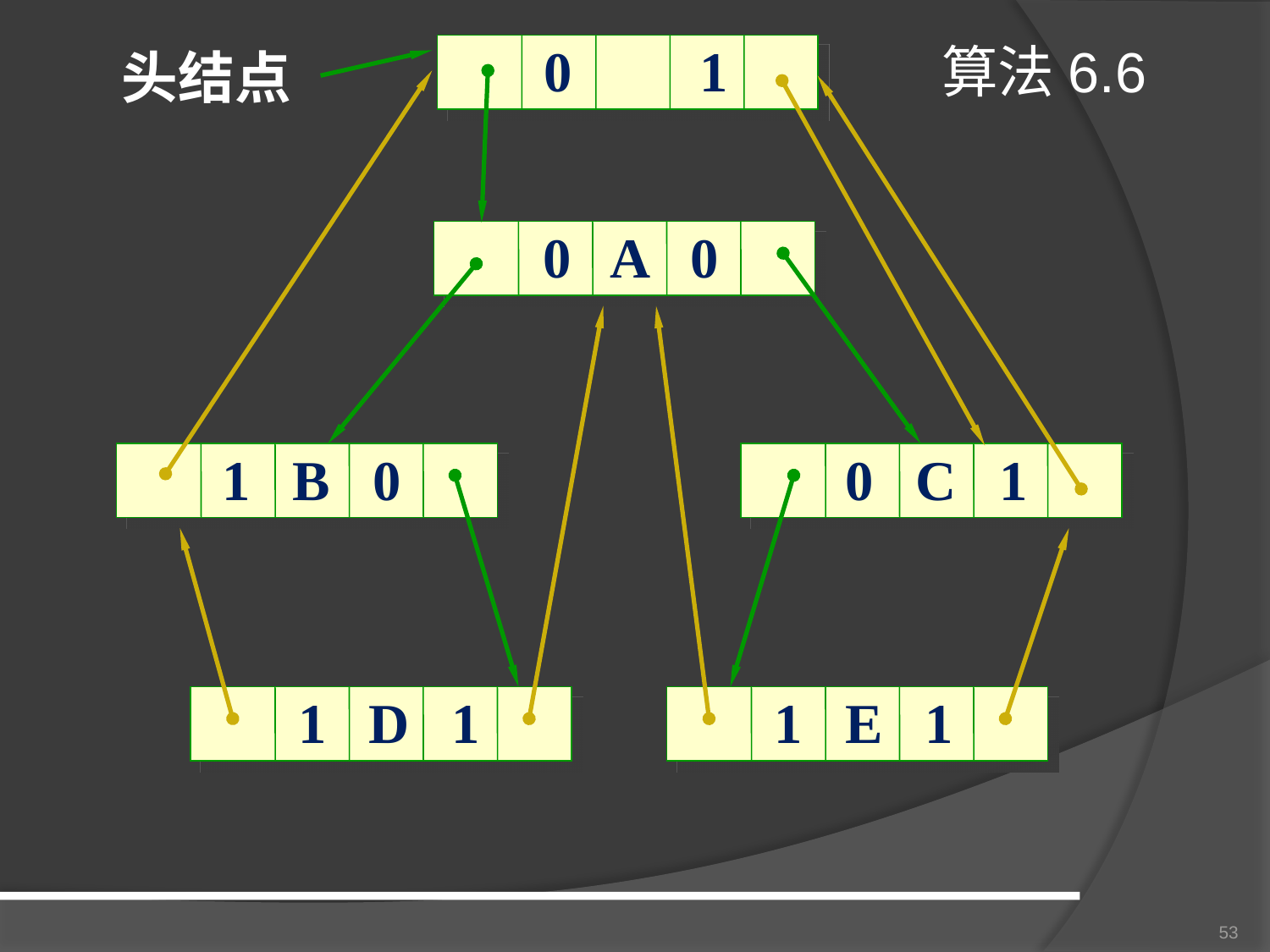

0         1
算法6.6
头结点

0   A   0

     1   B   0
     0   C   1

   1   D   1
1   E   1

53